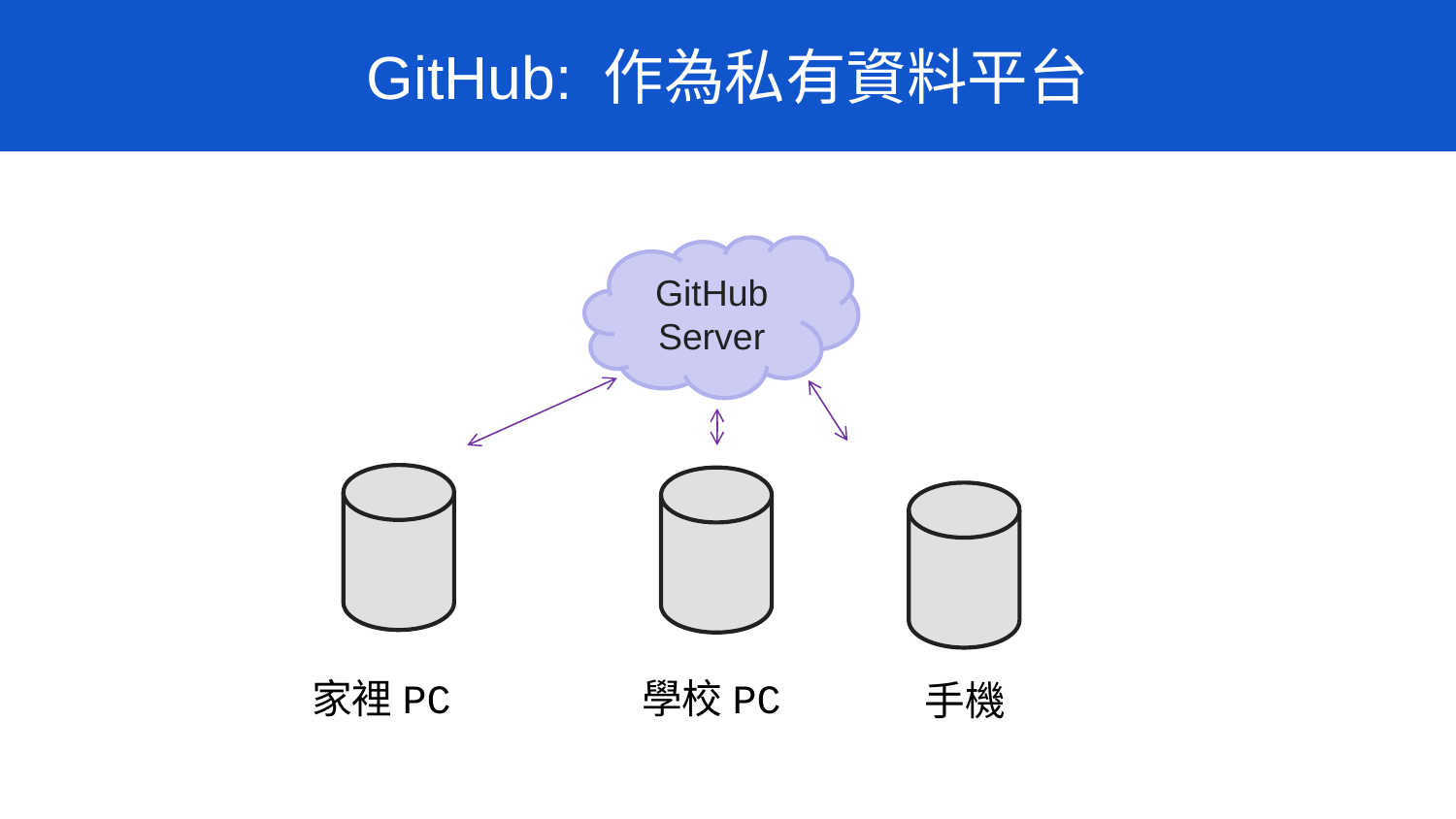

# GitHub: 作為私有資料平台
GitHub Server

家裡PC
學校PC
手機